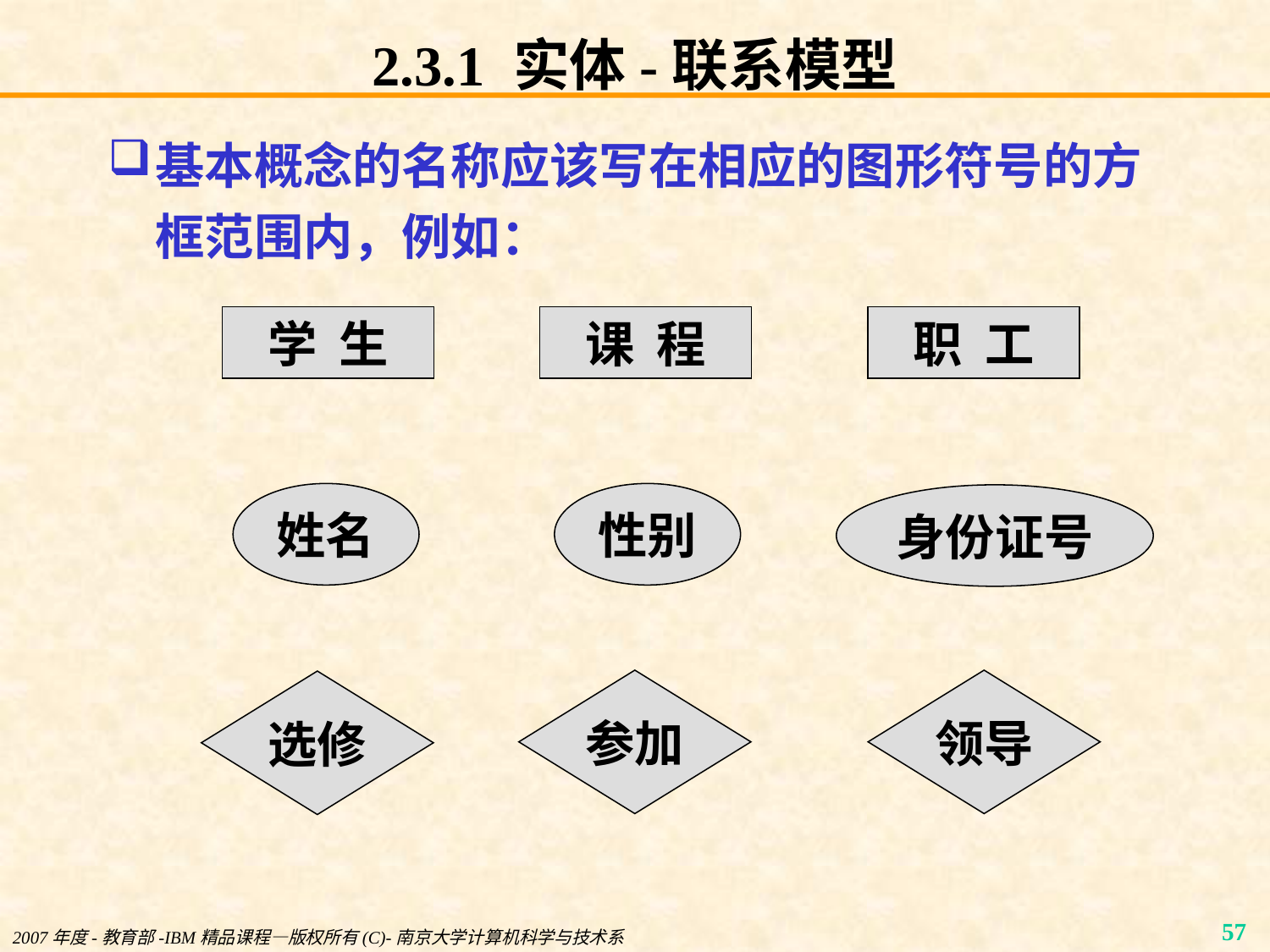

# 2.3.1 实体-联系模型
基本概念的名称应该写在相应的图形符号的方框范围内，例如：
学  生
课  程
职  工
姓名
性别
身份证号
参加
领导
选修
57
2007年度-教育部-IBM精品课程—版权所有(C)-南京大学计算机科学与技术系